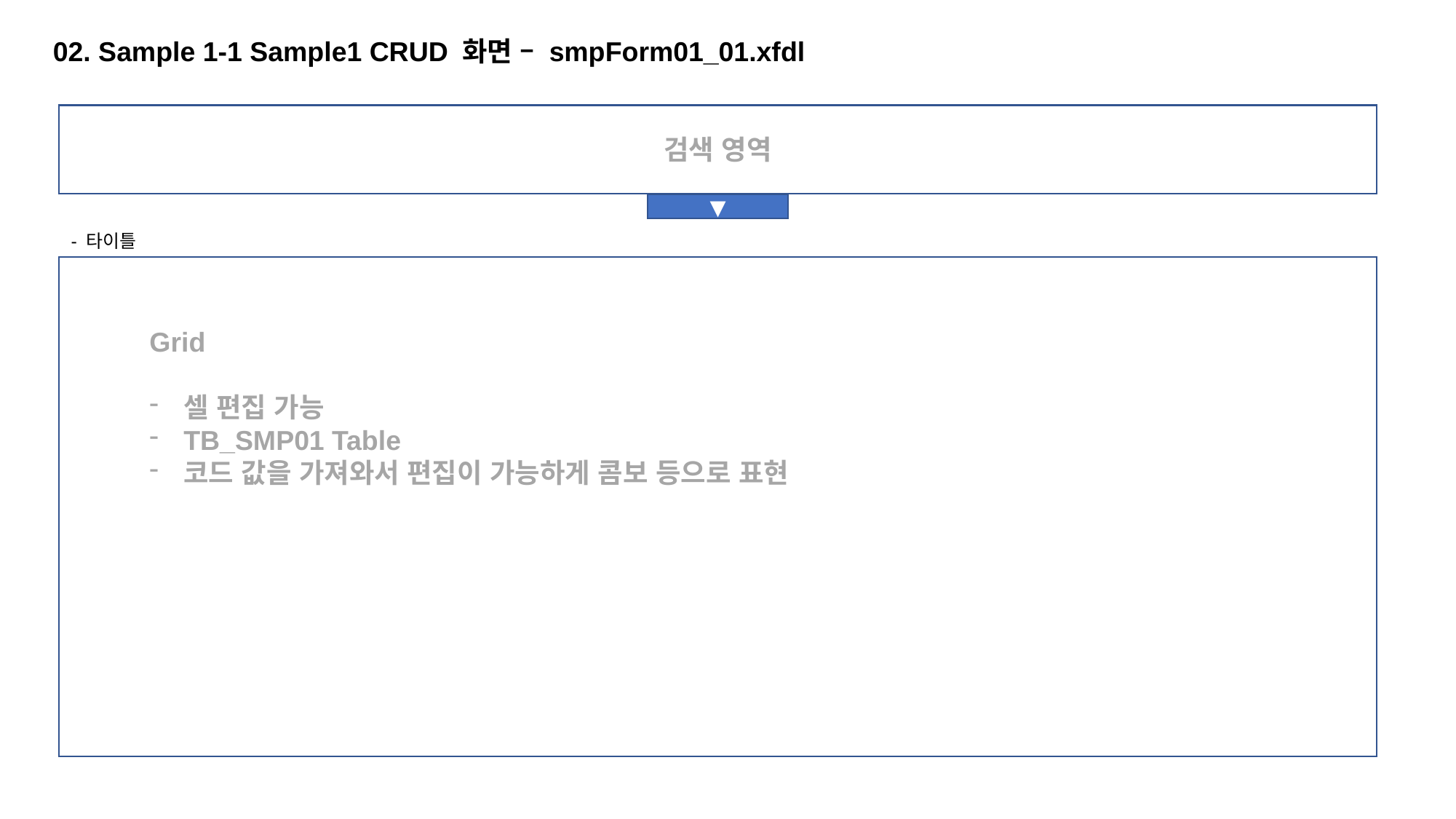

02. Sample 1-1 Sample1 CRUD 화면 – smpForm01_01.xfdl
검색 영역
▼
- 타이틀

Grid

셀 편집 가능
TB_SMP01 Table
코드 값을 가져와서 편집이 가능하게 콤보 등으로 표현